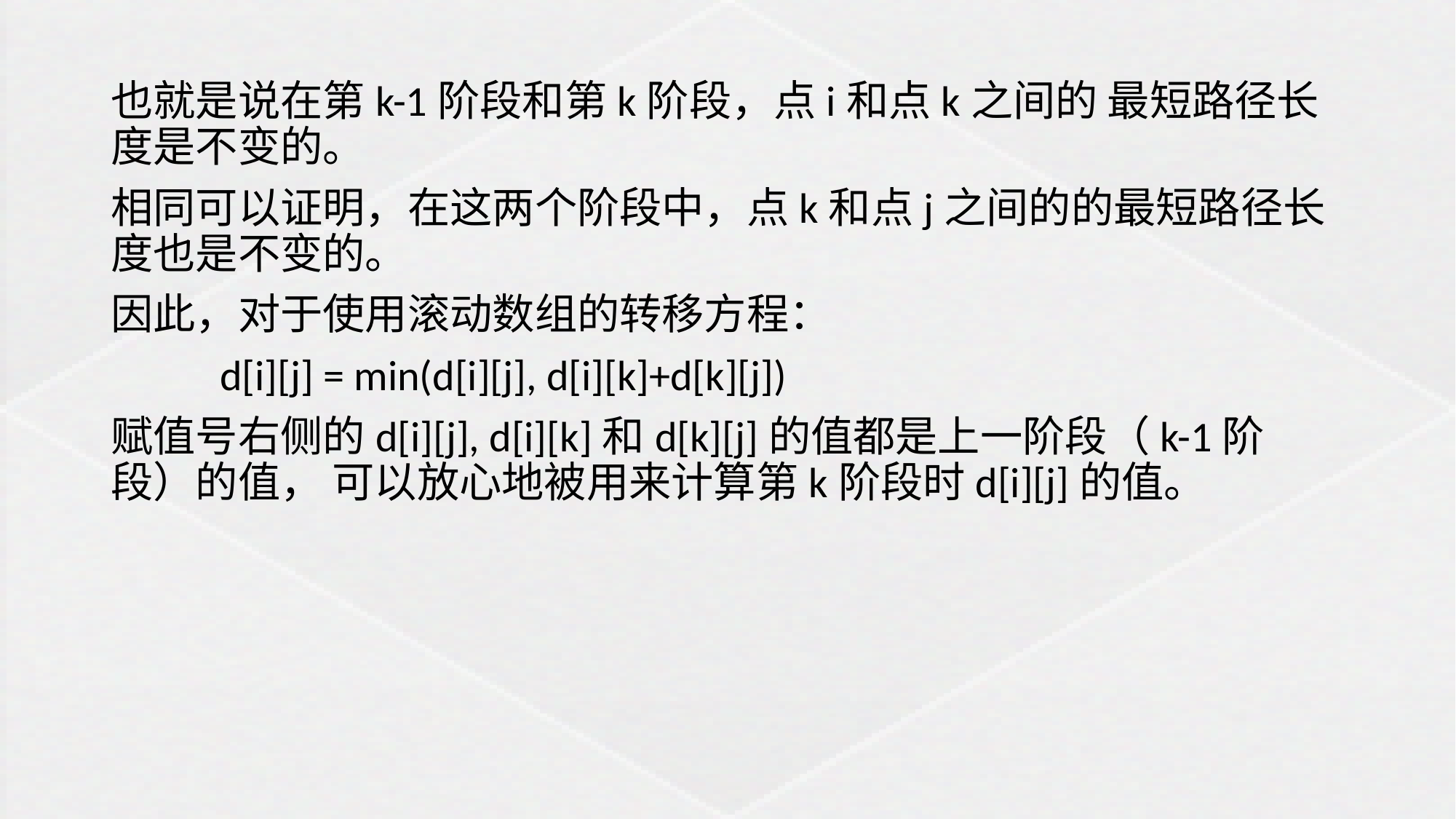

也就是说在第k-1阶段和第k阶段，点i和点k之间的 最短路径长度是不变的。
相同可以证明，在这两个阶段中，点k和点j之间的的最短路径长度也是不变的。
因此，对于使用滚动数组的转移方程：
	d[i][j] = min(d[i][j], d[i][k]+d[k][j])
赋值号右侧的d[i][j], d[i][k]和d[k][j]的值都是上一阶段（k-1阶段）的值， 可以放心地被用来计算第k阶段时d[i][j]的值。